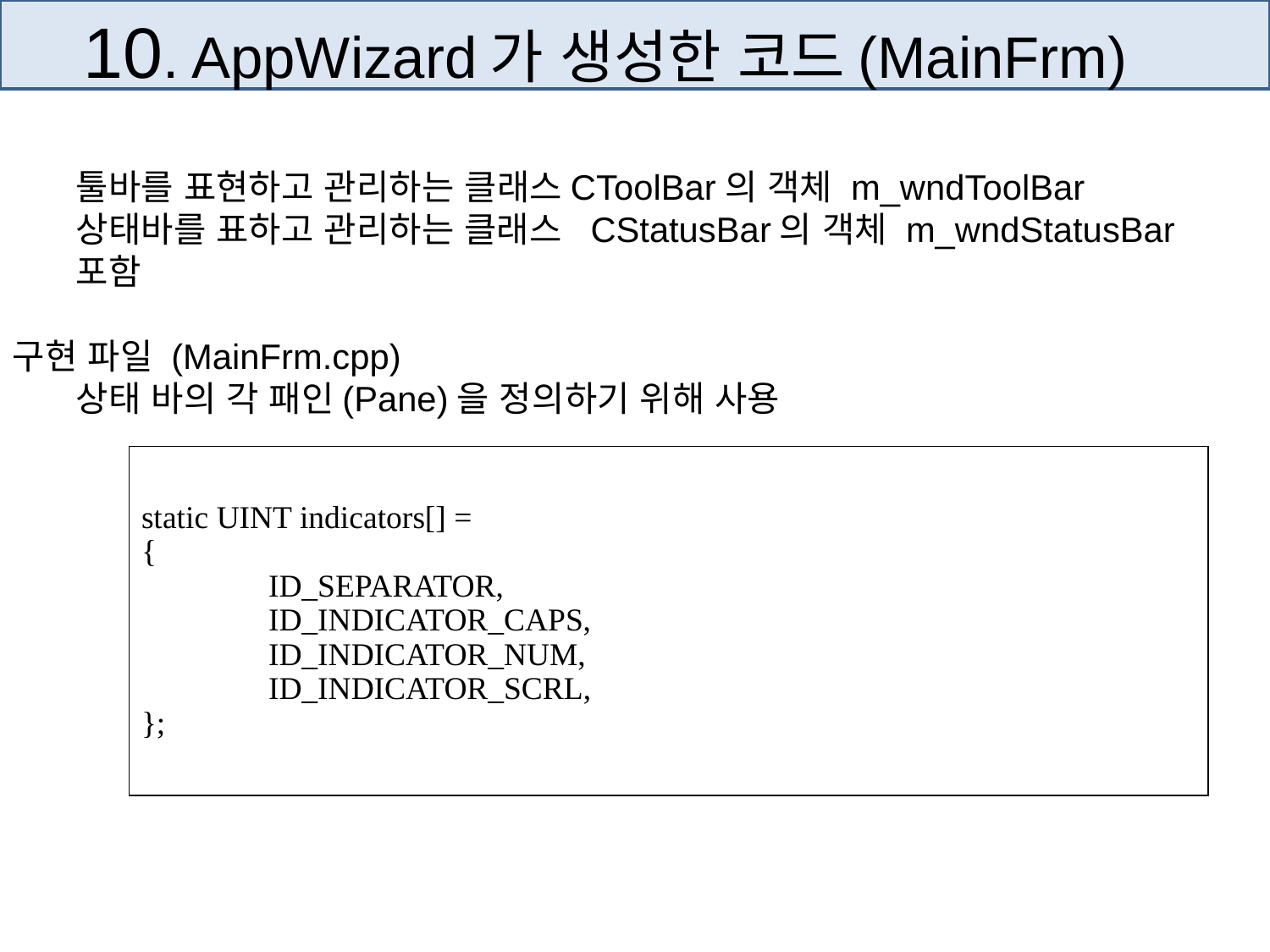

# 10. AppWizard가 생성한 코드(MainFrm)
툴바를 표현하고 관리하는 클래스CToolBar의 객체 m_wndToolBar
상태바를 표하고 관리하는 클래스  CStatusBar의 객체 m_wndStatusBar 포함

구현 파일 (MainFrm.cpp)
상태 바의 각 패인(Pane)을 정의하기 위해 사용
static UINT indicators[] =
{
	ID_SEPARATOR,
	ID_INDICATOR_CAPS,
	ID_INDICATOR_NUM,
	ID_INDICATOR_SCRL,
};